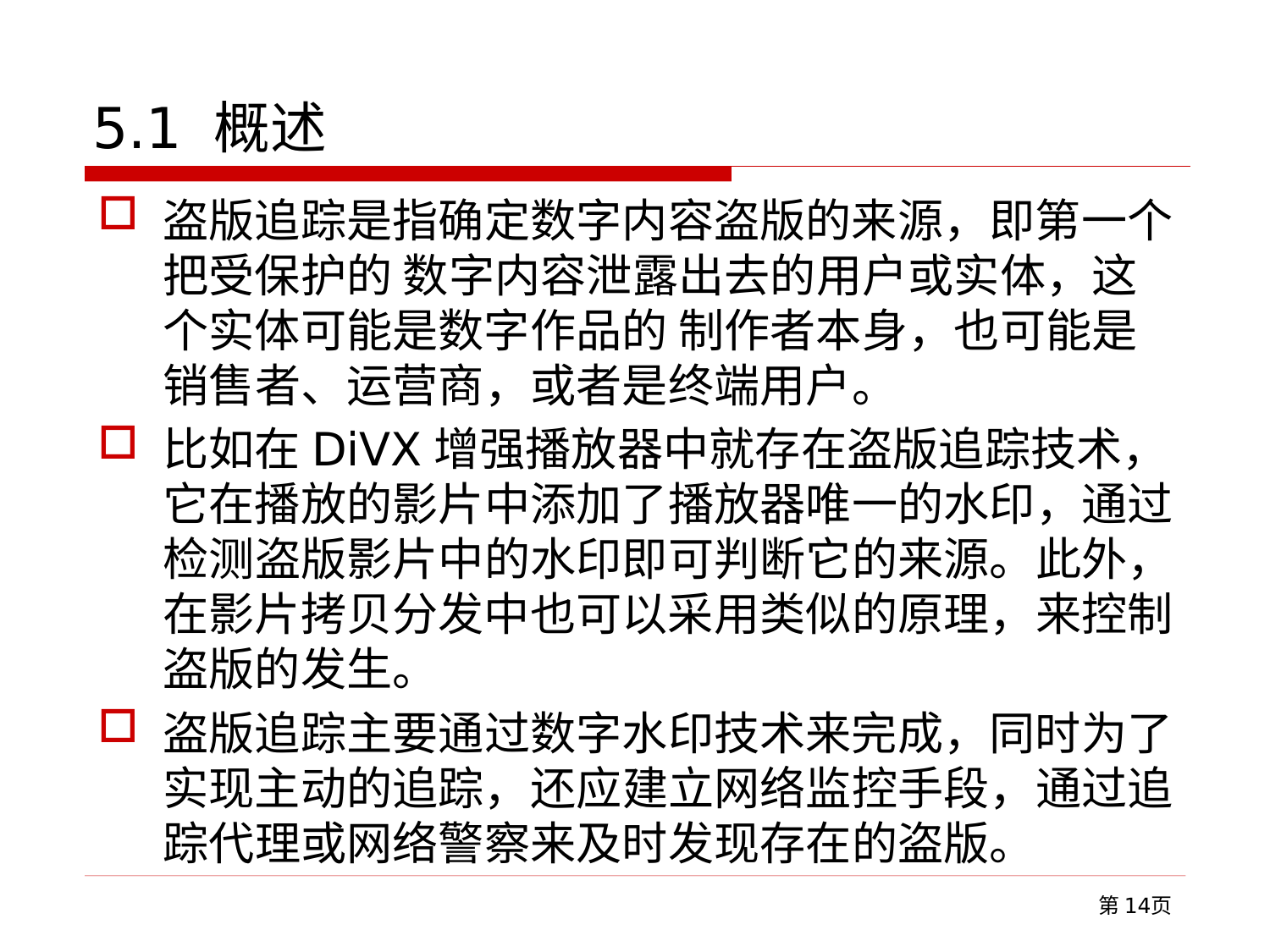

# 5.1 概述
盗版追踪是指确定数字内容盗版的来源，即第一个把受保护的 数字内容泄露出去的用户或实体，这个实体可能是数字作品的 制作者本身，也可能是销售者、运营商，或者是终端用户。
比如在DiVX增强播放器中就存在盗版追踪技术，它在播放的影片中添加了播放器唯一的水印，通过检测盗版影片中的水印即可判断它的来源。此外，在影片拷贝分发中也可以采用类似的原理，来控制盗版的发生。
盗版追踪主要通过数字水印技术来完成，同时为了实现主动的追踪，还应建立网络监控手段，通过追踪代理或网络警察来及时发现存在的盗版。
14